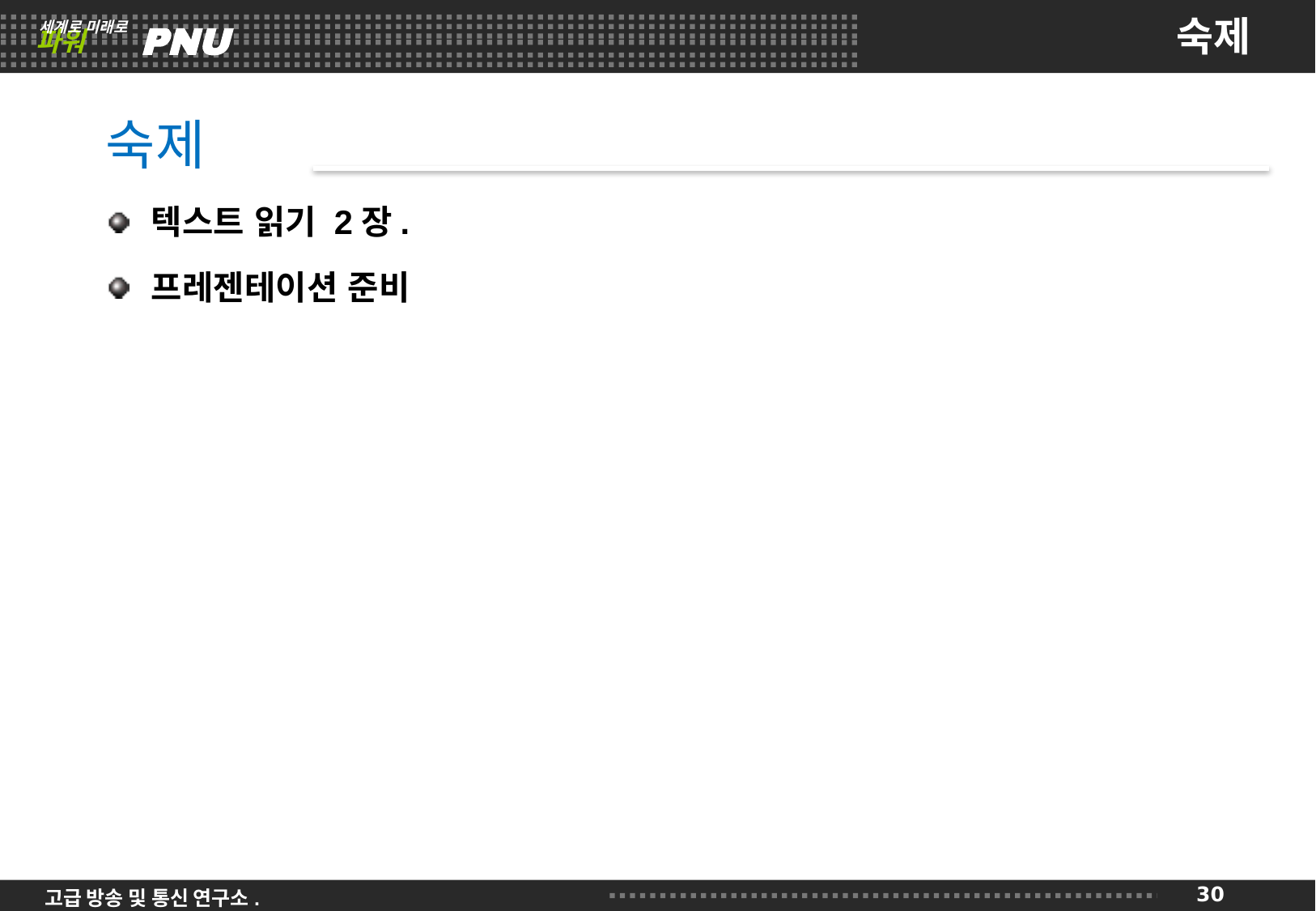

# 숙제
숙제
텍스트 읽기 2장.
프레젠테이션 준비